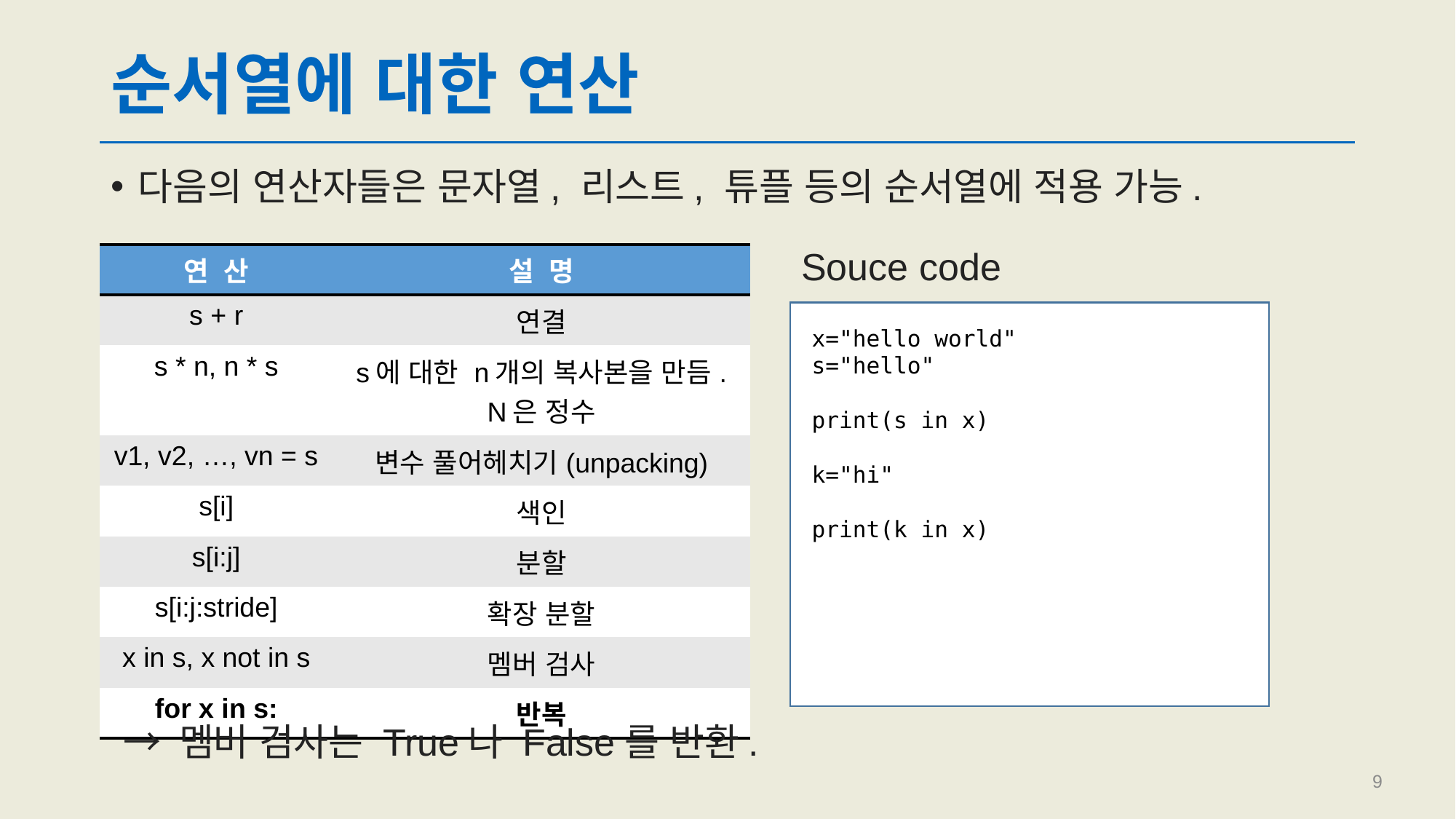

# 순서열에 대한 연산
다음의 연산자들은 문자열, 리스트, 튜플 등의 순서열에 적용 가능.
Souce code
| 연 산 | 설 명 |
| --- | --- |
| s + r | 연결 |
| s \* n, n \* s | s에 대한 n개의 복사본을 만듬. N은 정수 |
| v1, v2, …, vn = s | 변수 풀어헤치기(unpacking) |
| s[i] | 색인 |
| s[i:j] | 분할 |
| s[i:j:stride] | 확장 분할 |
| x in s, x not in s | 멤버 검사 |
| for x in s: | 반복 |
x="hello world"
s="hello"

print(s in x)

k="hi"

print(k in x)
→ 멤버 검사는 True나 False를 반환.
9